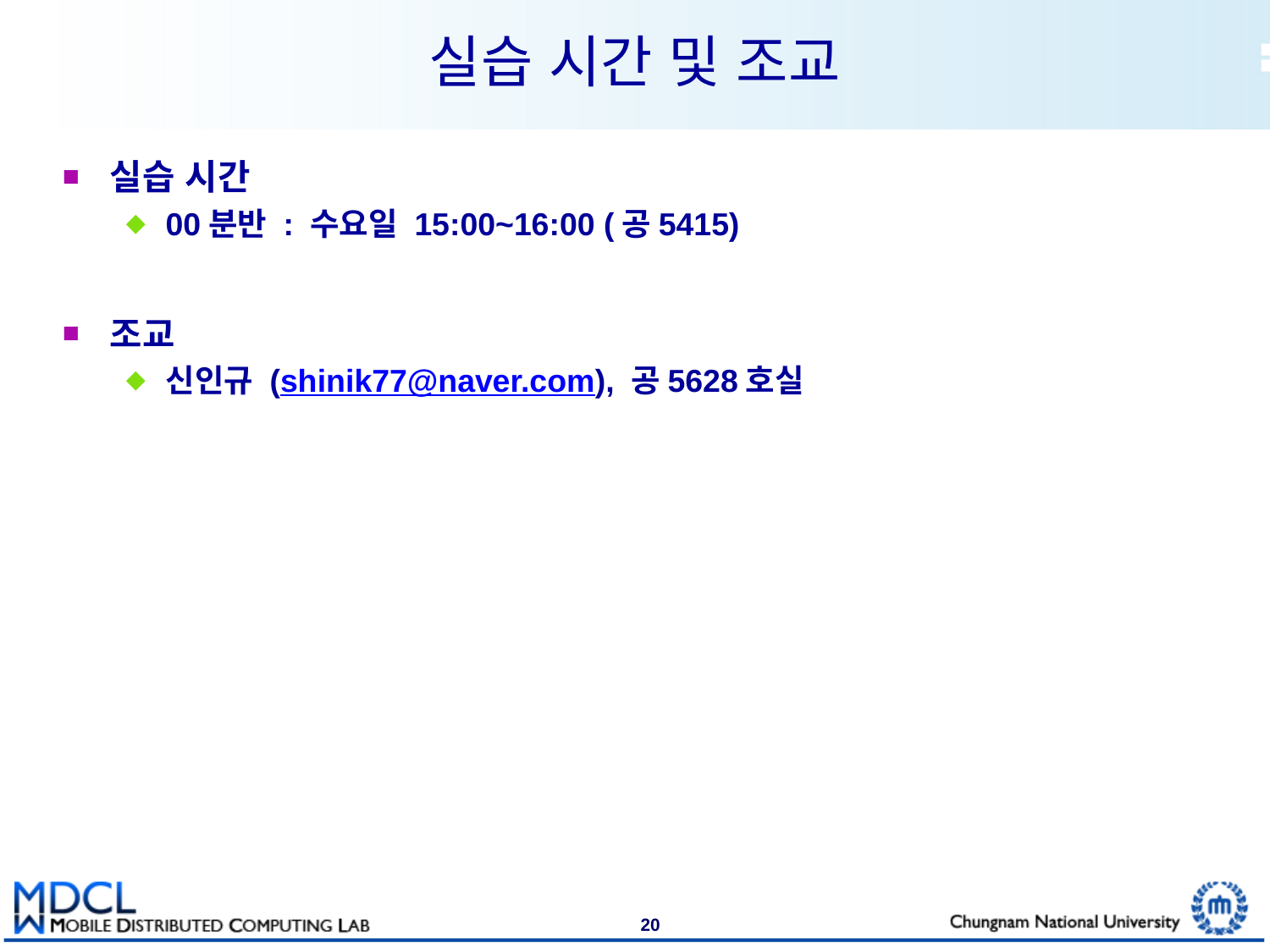

# 실습 시간 및 조교
실습 시간
00분반 : 수요일 15:00~16:00 (공5415)

조교
신인규 (shinik77@naver.com), 공5628호실